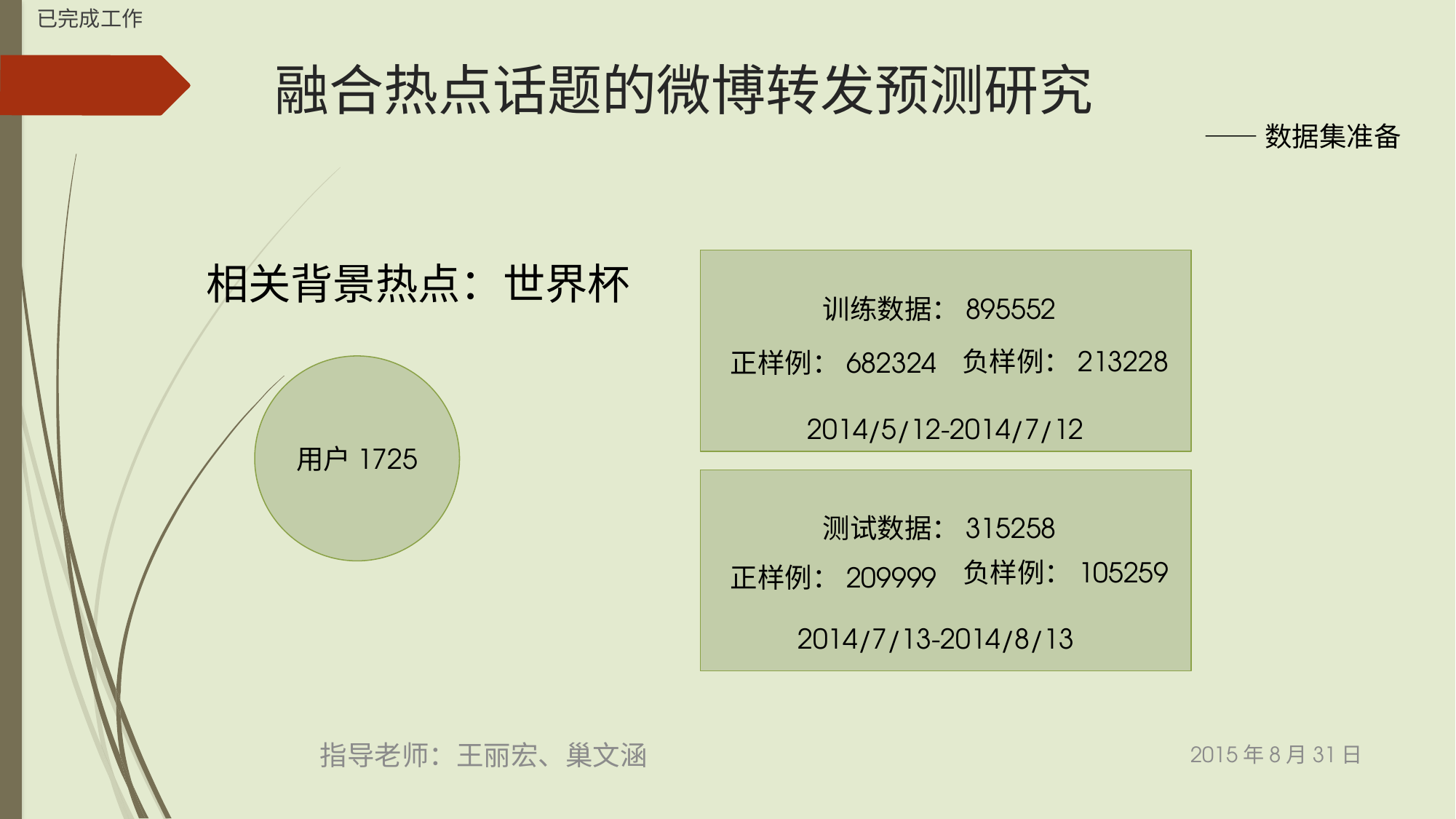

已完成工作
# 融合热点话题的微博转发预测研究
——数据集准备

相关背景热点：世界杯
训练数据：895552
负样例：213228
正样例：682324
用户1725
2014/5/12-2014/7/12

测试数据：315258
负样例：105259
正样例：209999
2014/7/13-2014/8/13
2015年8月31日
指导老师：王丽宏、巢文涵